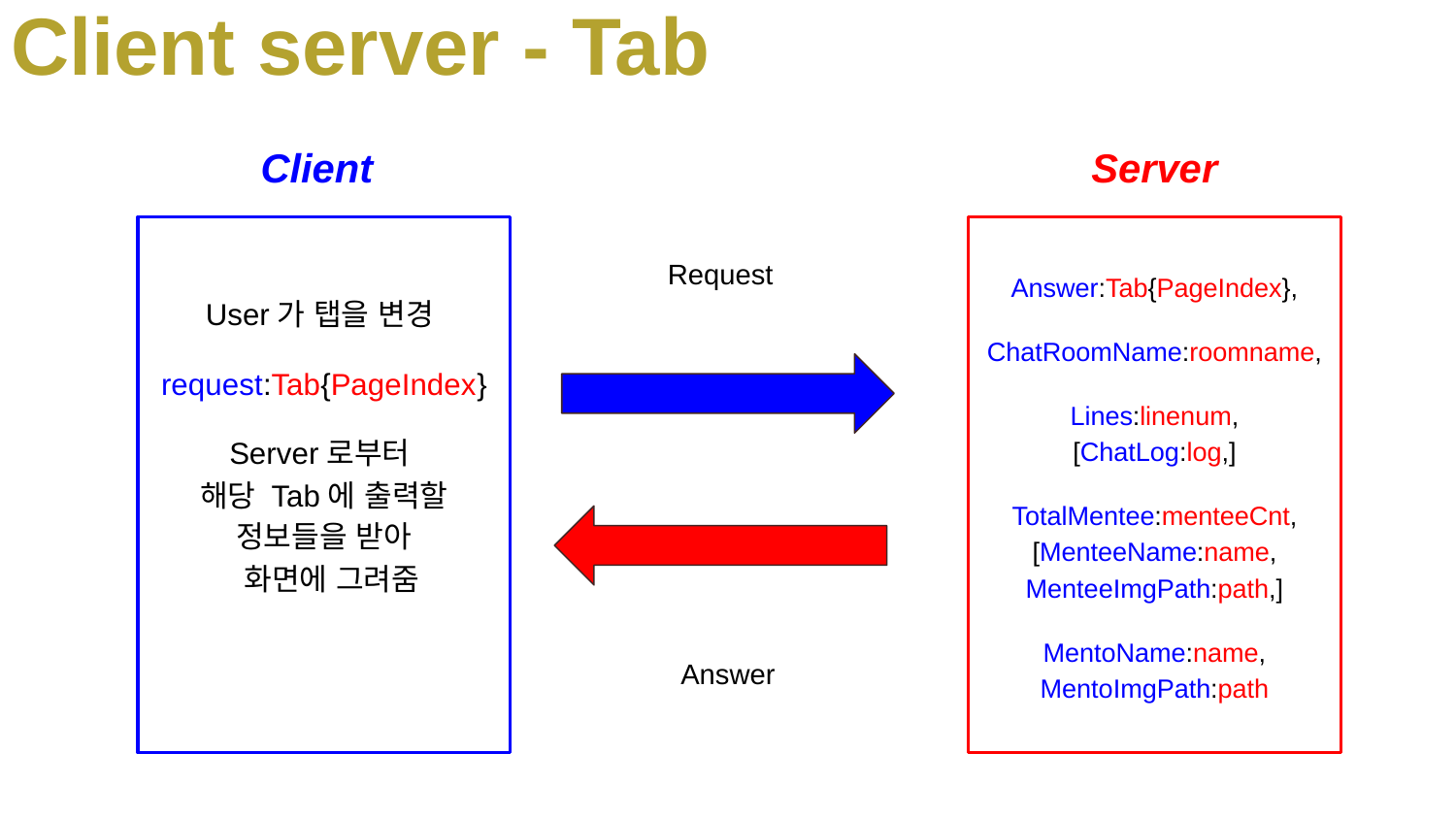

# Client server - Tab
Client
Server
User가 탭을 변경

request:Tab{PageIndex}

Server로부터
해당 Tab에 출력할 정보들을 받아
 화면에 그려줌

Answer:Tab{PageIndex},

ChatRoomName:roomname,

Lines:linenum,
[ChatLog:log,]

TotalMentee:menteeCnt,
[MenteeName:name,
MenteeImgPath:path,]

MentoName:name,
MentoImgPath:path
Request

Answer